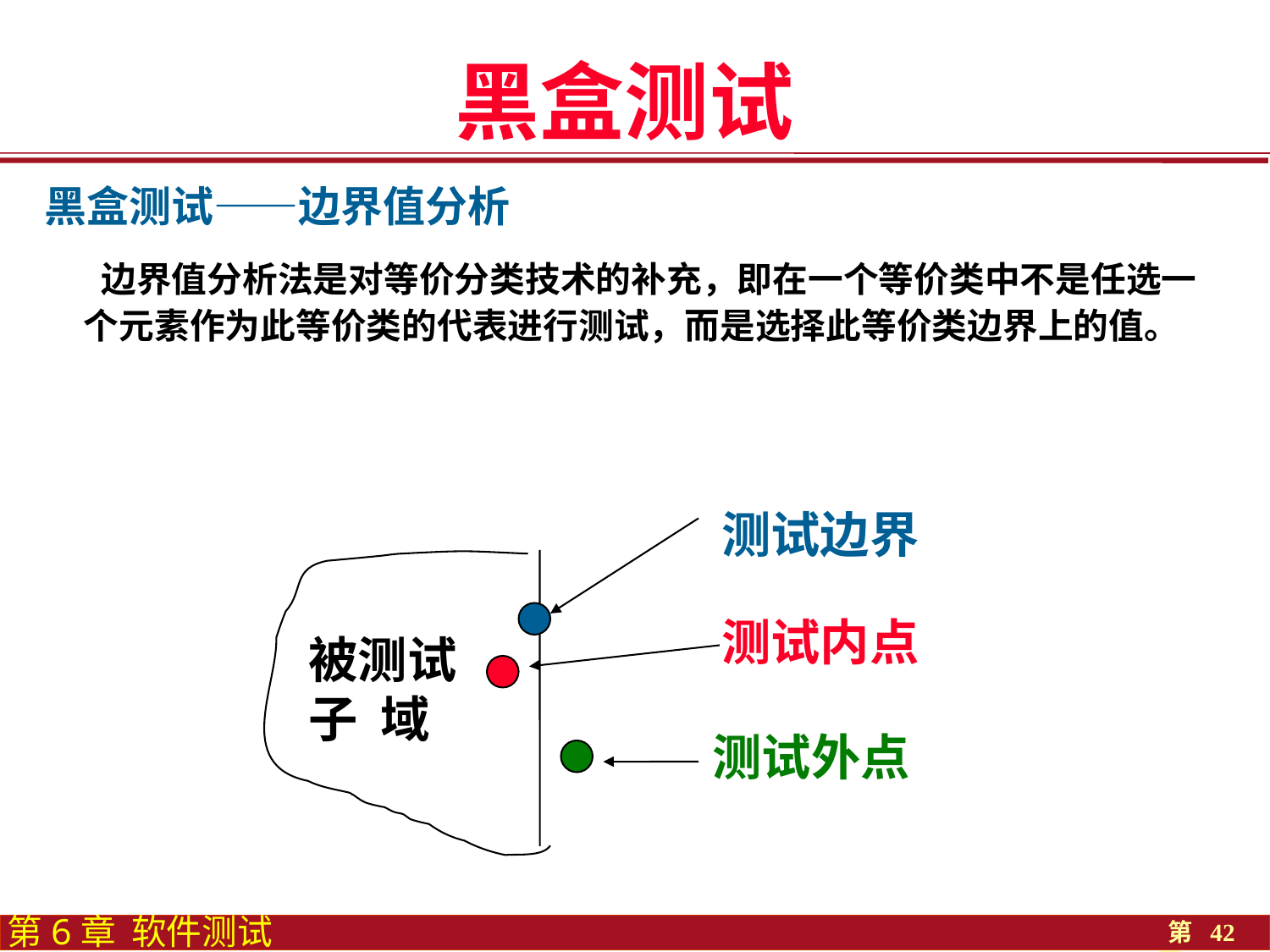

黑盒测试
黑盒测试——边界值分析
      边界值分析法是对等价分类技术的补充，即在一个等价类中不是任选一个元素作为此等价类的代表进行测试，而是选择此等价类边界上的值。
测试边界

测试内点
被测试
子  域

测试外点